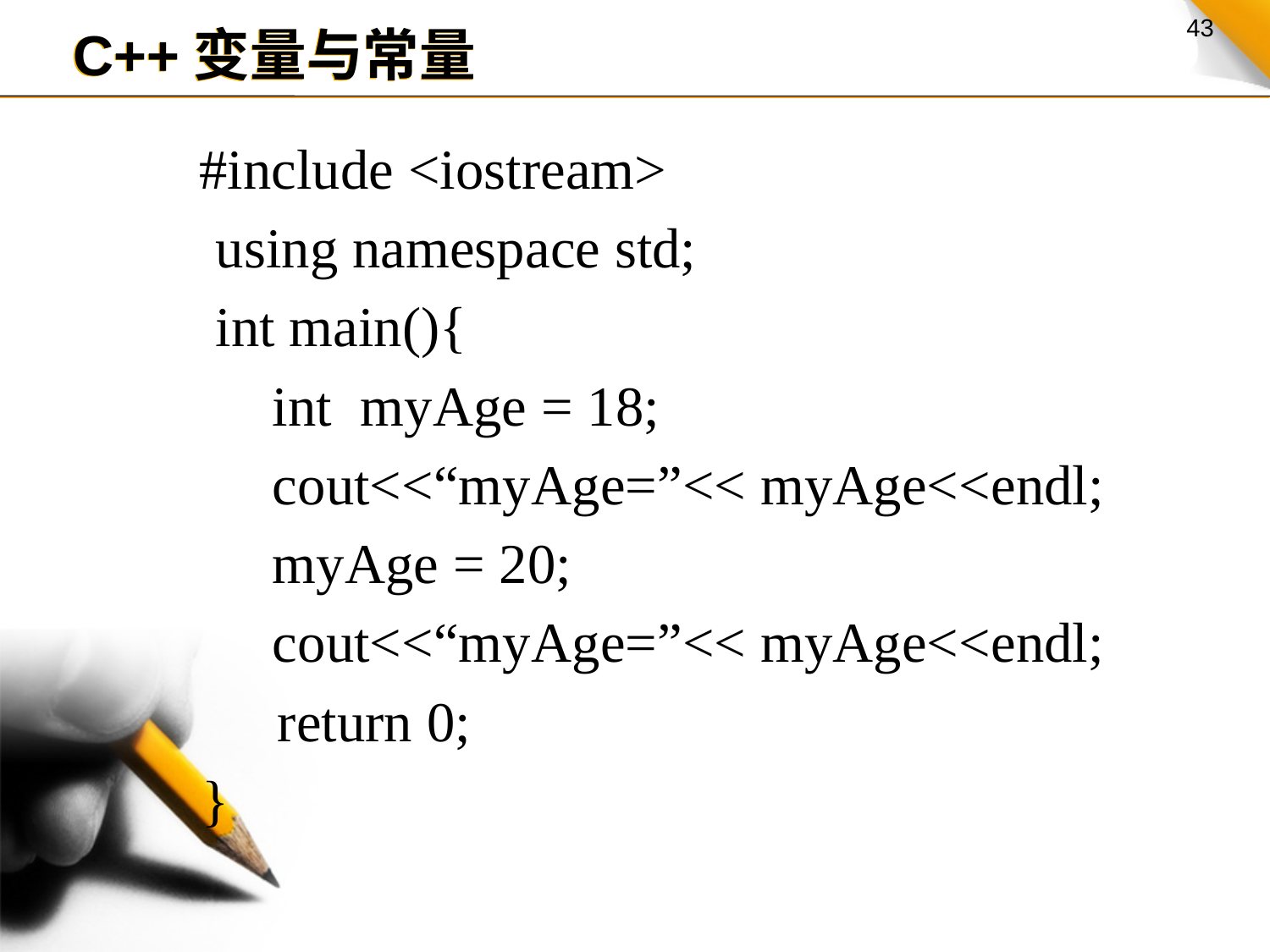

C++变量与常量
 #include <iostream>
  using namespace std;
  int main(){
      int  myAge = 18;
      cout<<“myAge=”<< myAge<<endl;
      myAge = 20;
      cout<<“myAge=”<< myAge<<endl;
	   return 0;
 }